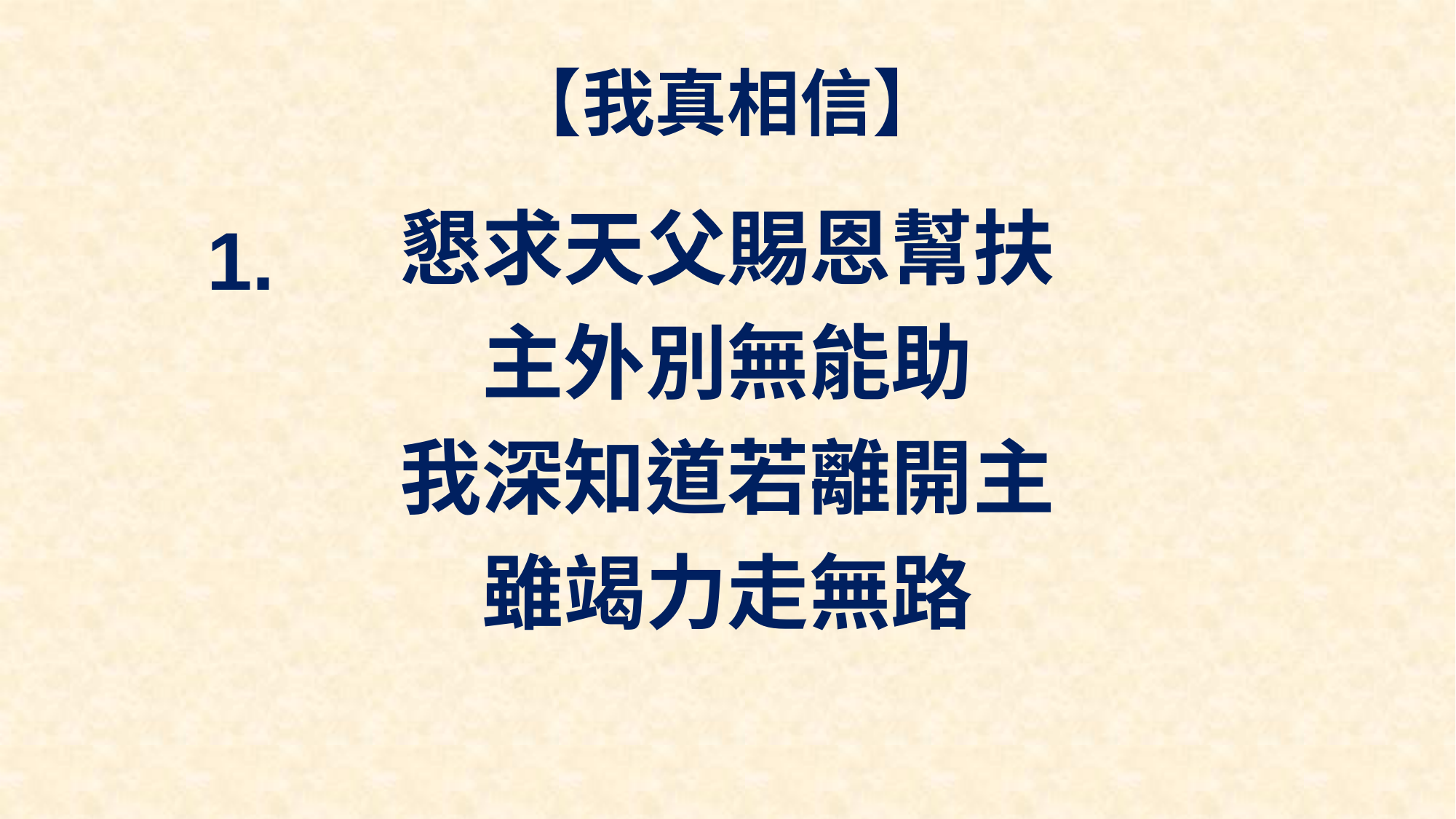

# 【我真相信】
懇求天父賜恩幫扶
主外別無能助
我深知道若離開主
雖竭力走無路
1.